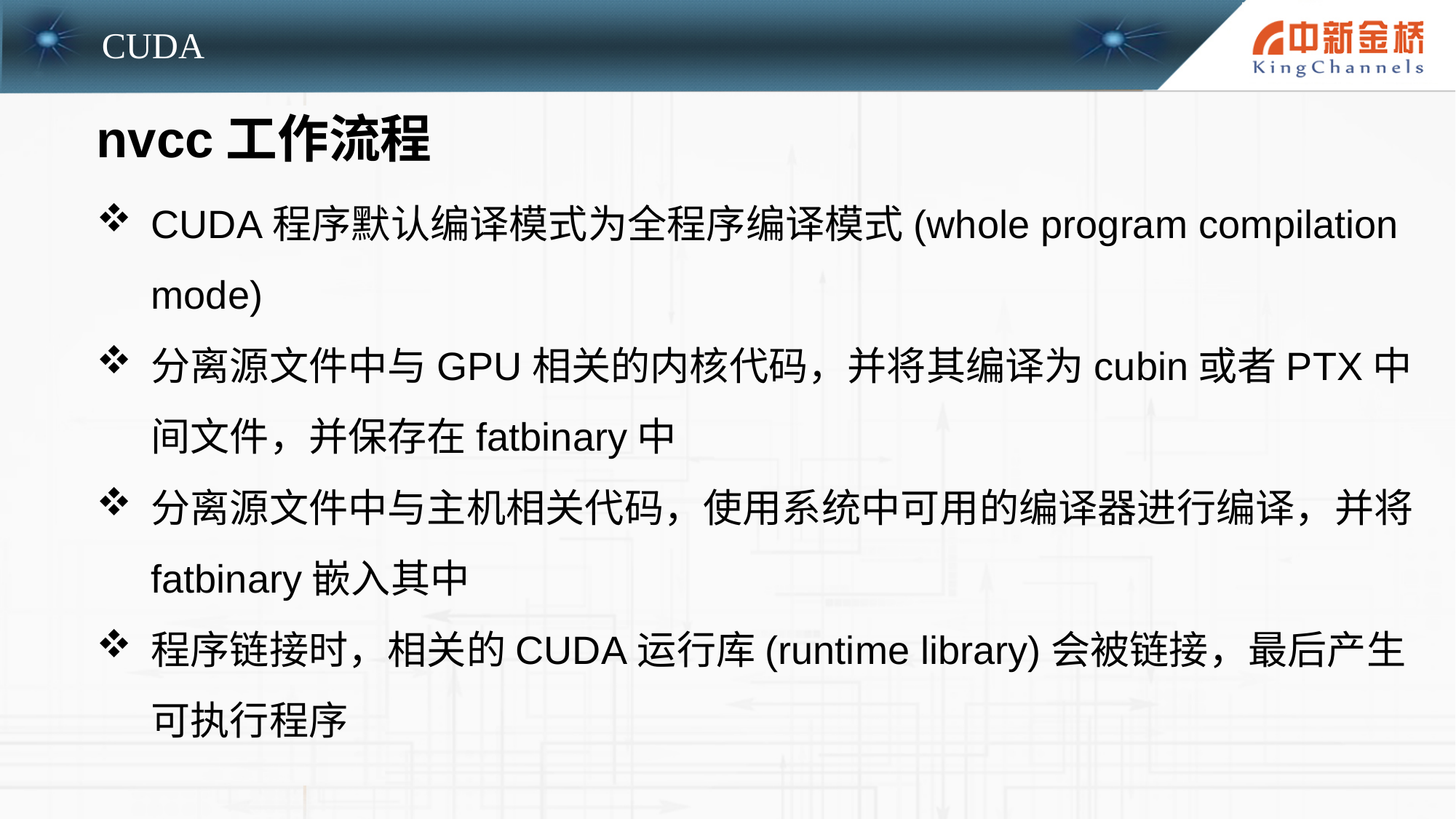

nvcc工作流程
CUDA程序默认编译模式为全程序编译模式(whole program compilation mode)
分离源文件中与GPU相关的内核代码，并将其编译为cubin或者PTX中间文件，并保存在fatbinary中
分离源文件中与主机相关代码，使用系统中可用的编译器进行编译，并将fatbinary嵌入其中
程序链接时，相关的CUDA运行库(runtime library)会被链接，最后产生可执行程序